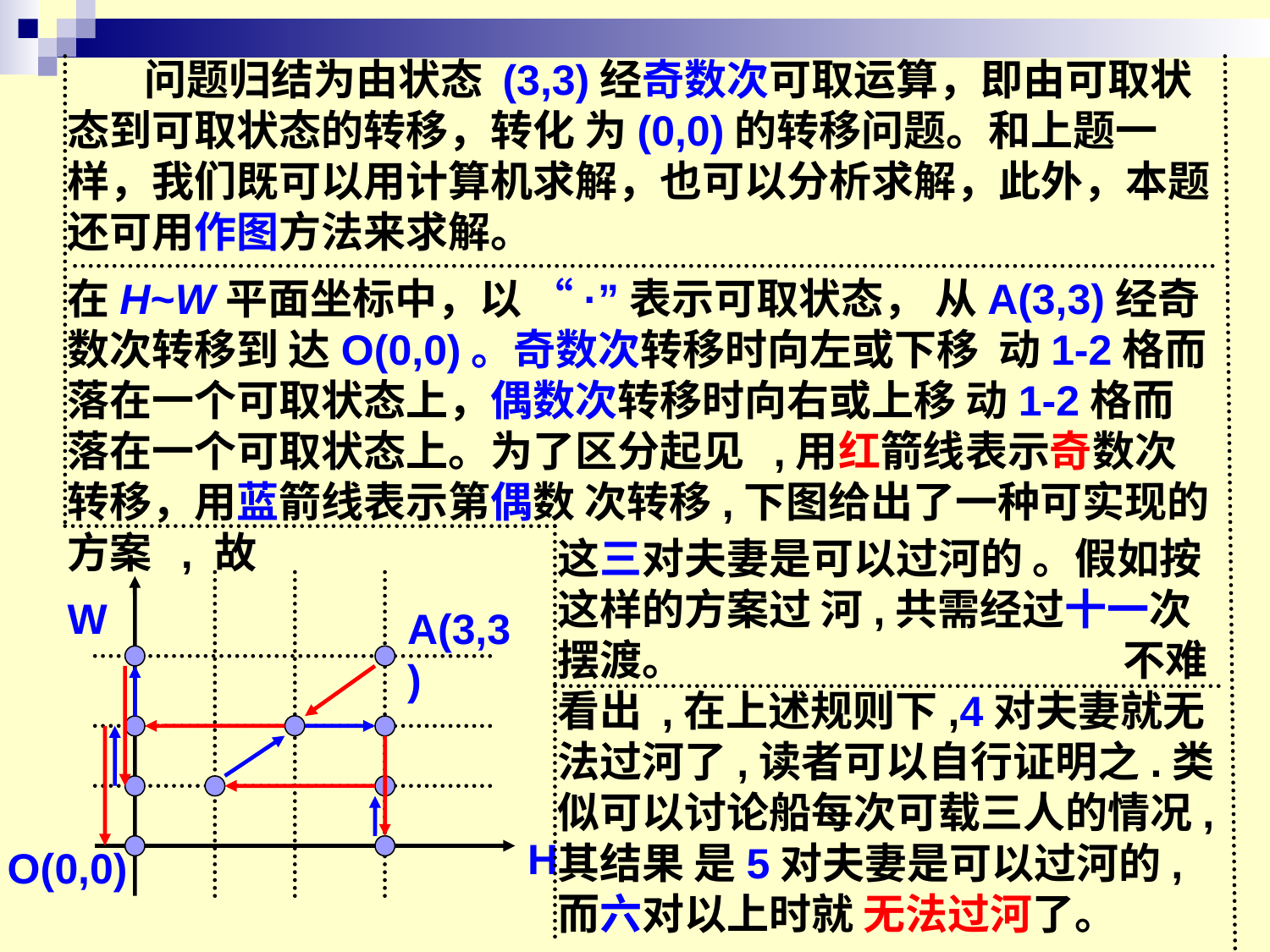

问题归结为由状态 (3,3)经奇数次可取运算，即由可取状态到可取状态的转移，转化 为(0,0)的转移问题。和上题一样，我们既可以用计算机求解，也可以分析求解，此外，本题还可用作图方法来求解。

在H~W平面坐标中，以 “·”表示可取状态， 从A(3,3)经奇数次转移到 达O(0,0)。奇数次转移时向左或下移  动1-2格而落在一个可取状态上，偶数次转移时向右或上移 动1-2格而落在一个可取状态上。为了区分起见  ,用红箭线表示奇数次转移，用蓝箭线表示第偶数 次转移,下图给出了一种可实现的方案  , 故
这三对夫妻是可以过河的 。假如按这样的方案过 河,共需经过十一次摆渡。                                              不难看出 ,在上述规则下,4对夫妻就无法过河了,读者可以自行证明之.类似可以讨论船每次可载三人的情况,其结果 是5对夫妻是可以过河的,而六对以上时就 无法过河了。

W
A(3,3)

H
O(0,0)